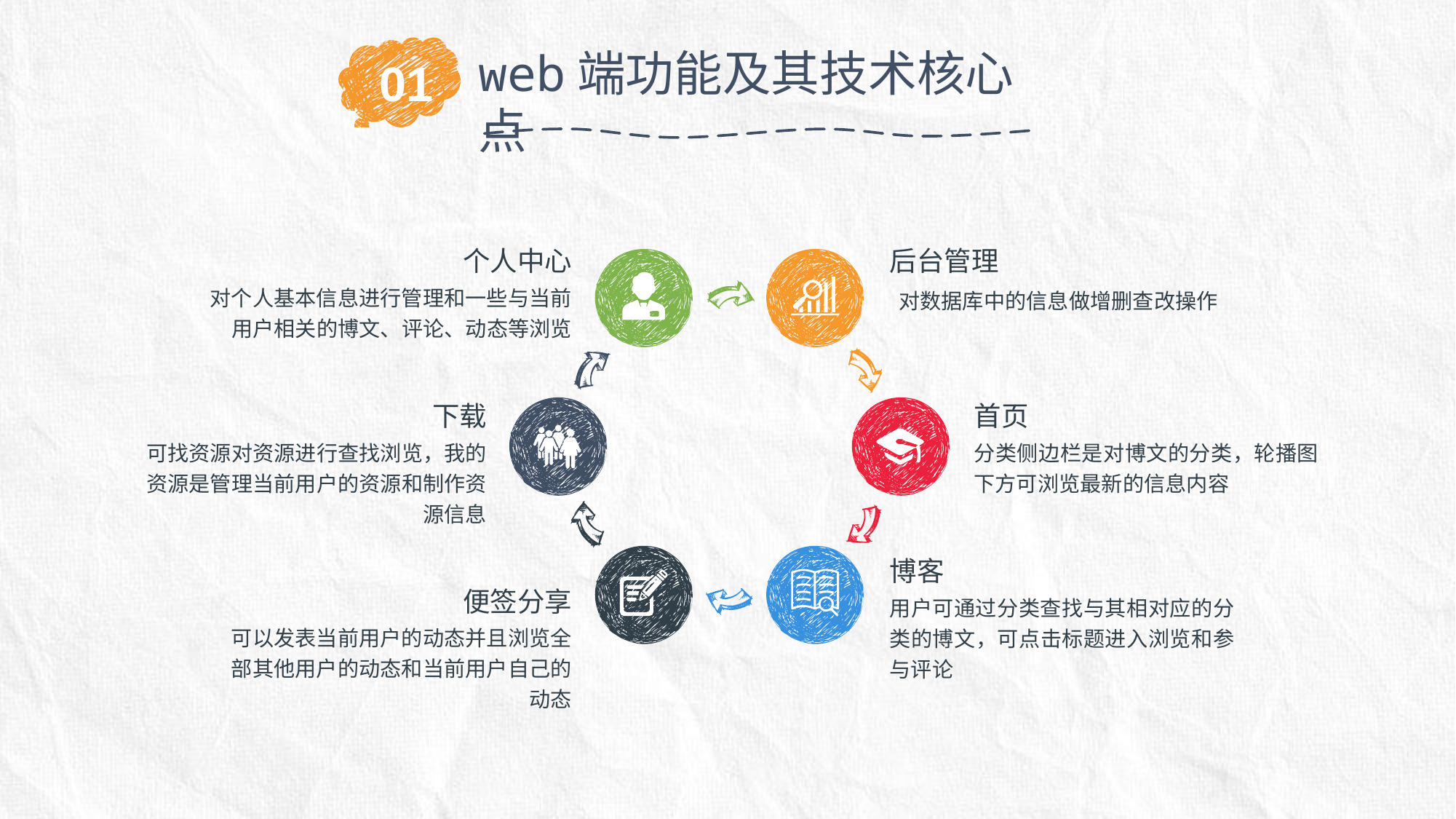

web端功能及其技术核心点

01

个人中心
对个人基本信息进行管理和一些与当前用户相关的博文、评论、动态等浏览
后台管理

对数据库中的信息做增删查改操作
下载
可找资源对资源进行查找浏览，我的资源是管理当前用户的资源和制作资源信息
首页
分类侧边栏是对博文的分类，轮播图下方可浏览最新的信息内容
博客
用户可通过分类查找与其相对应的分类的博文，可点击标题进入浏览和参与评论
便签分享
可以发表当前用户的动态并且浏览全部其他用户的动态和当前用户自己的动态